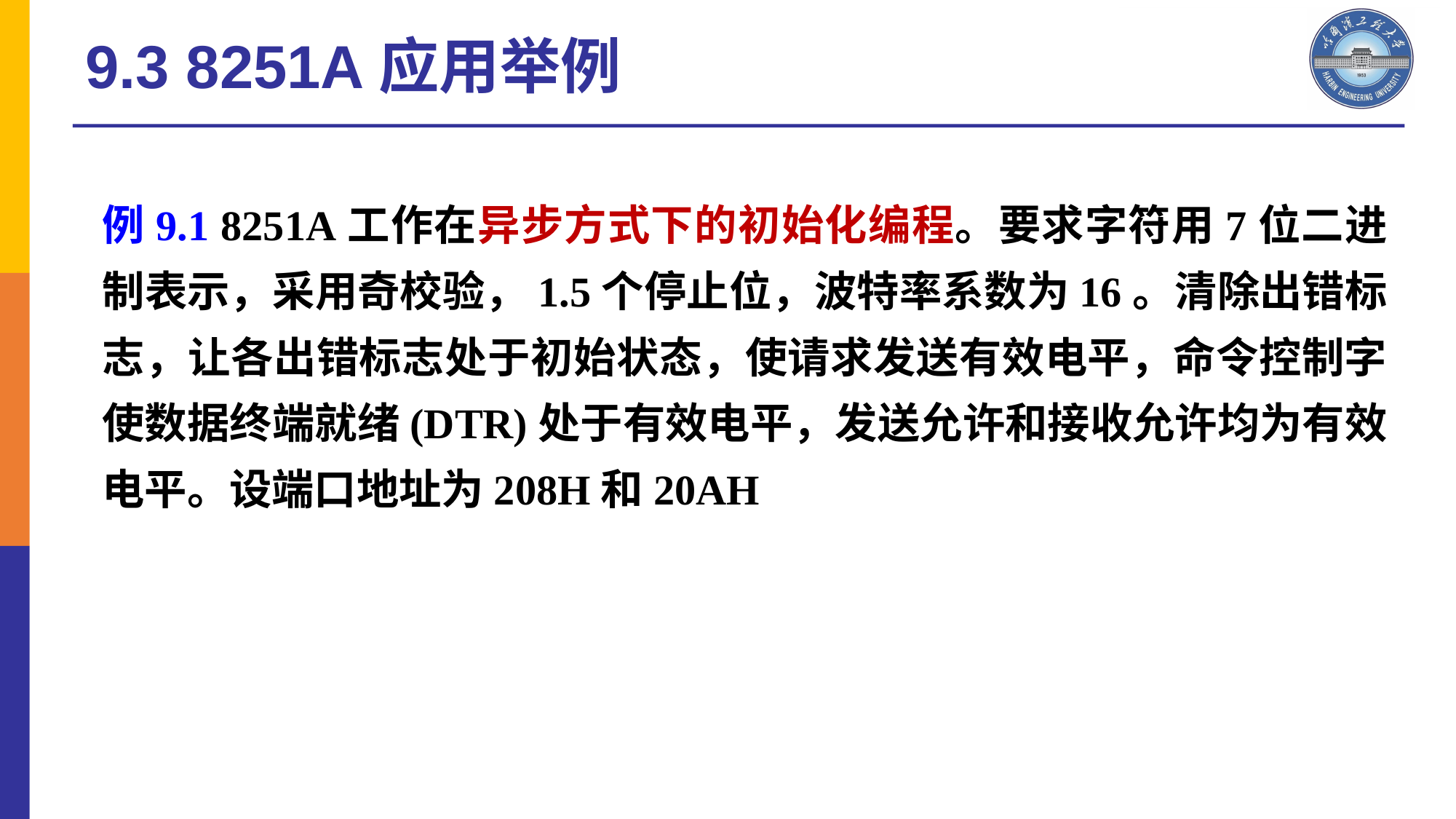

9.3 8251A应用举例
例9.1 8251A工作在异步方式下的初始化编程。要求字符用7位二进制表示，采用奇校验，1.5个停止位，波特率系数为16。清除出错标志，让各出错标志处于初始状态，使请求发送有效电平，命令控制字使数据终端就绪(DTR)处于有效电平，发送允许和接收允许均为有效电平。设端口地址为208H和20AH